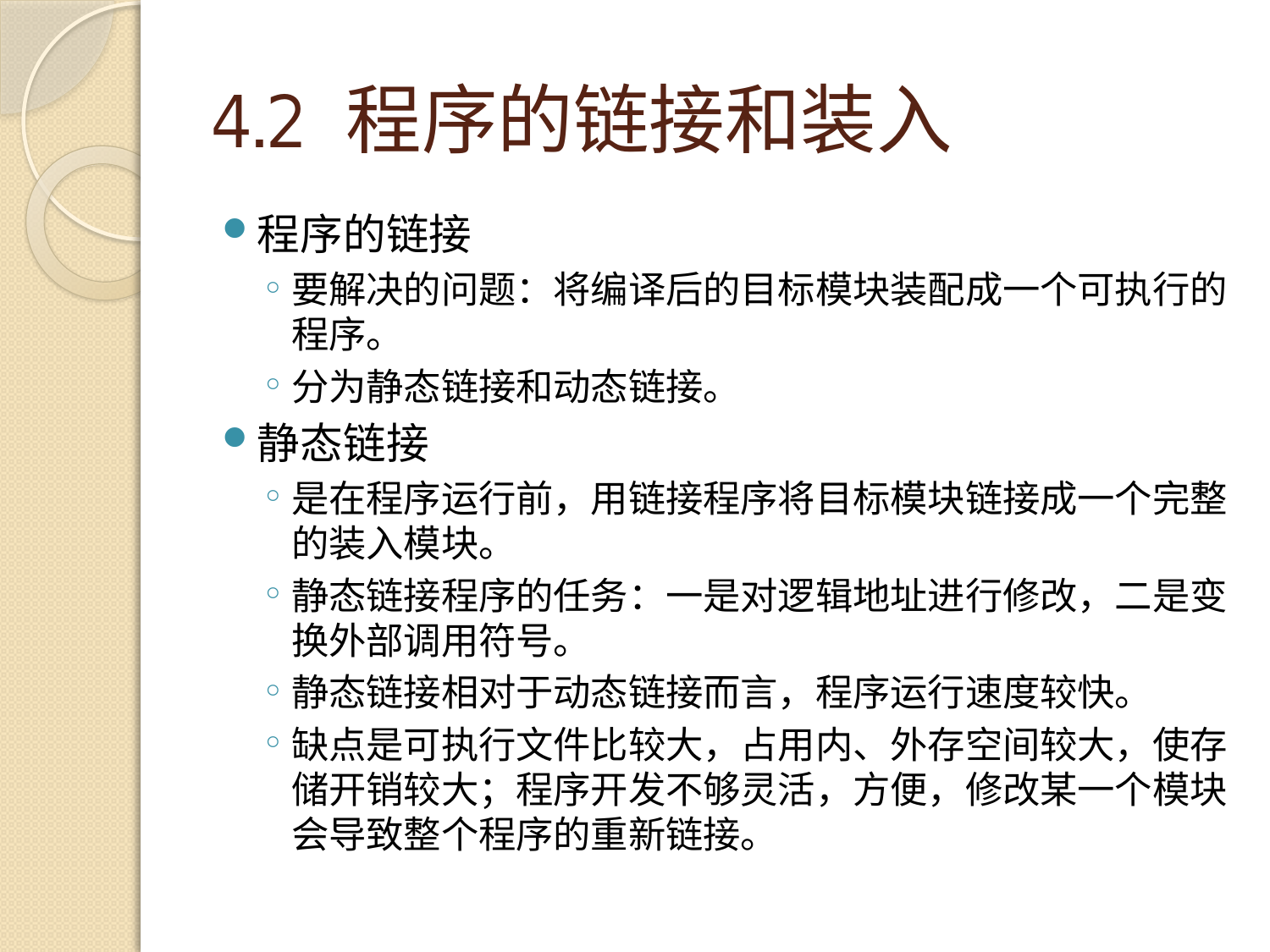

# 4.2 程序的链接和装入
程序的链接
要解决的问题：将编译后的目标模块装配成一个可执行的程序。
分为静态链接和动态链接。
静态链接
是在程序运行前，用链接程序将目标模块链接成一个完整的装入模块。
静态链接程序的任务：一是对逻辑地址进行修改，二是变换外部调用符号。
静态链接相对于动态链接而言，程序运行速度较快。
缺点是可执行文件比较大，占用内、外存空间较大，使存储开销较大；程序开发不够灵活，方便，修改某一个模块会导致整个程序的重新链接。